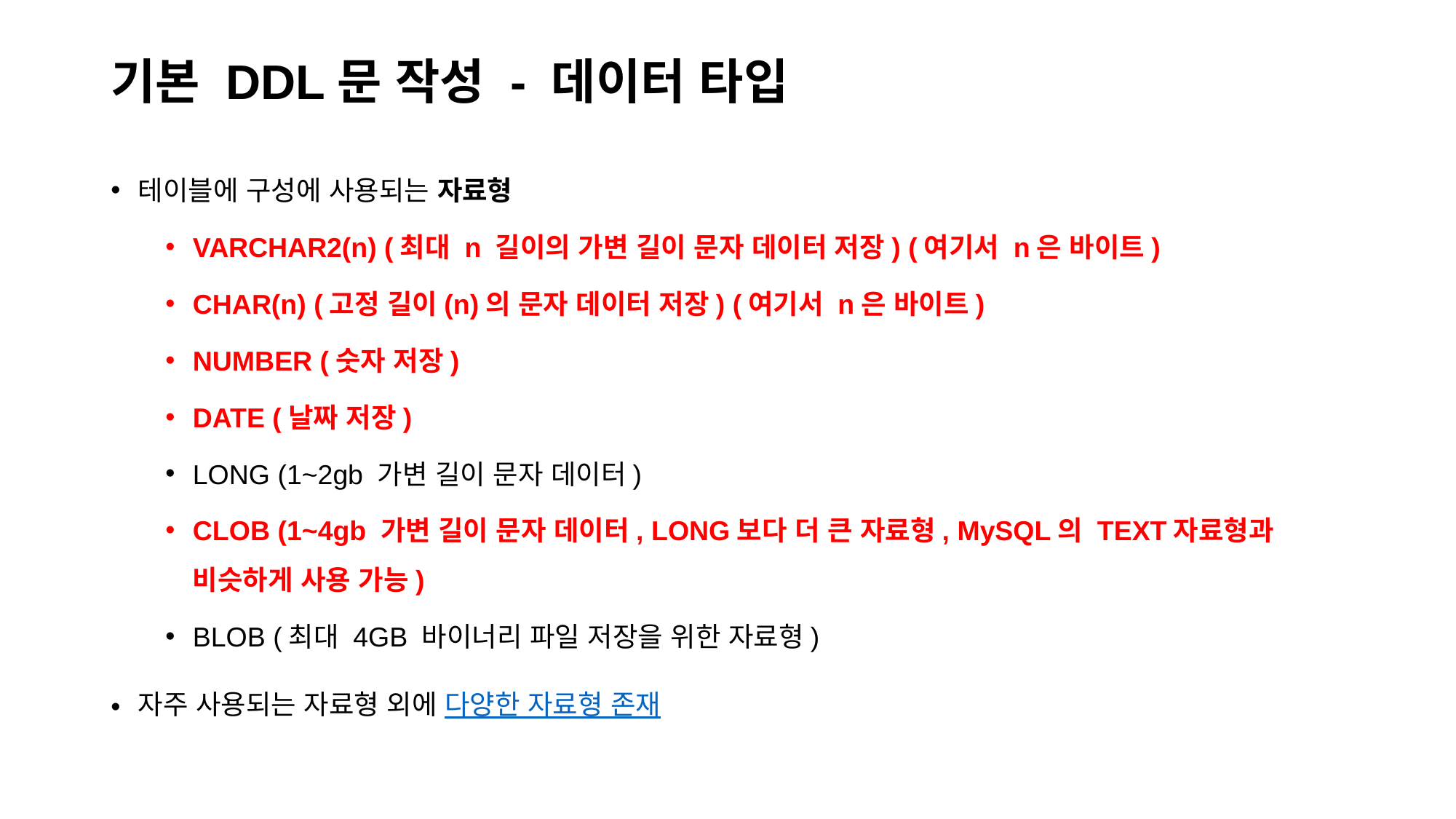

# 기본 DDL문 작성 - 데이터 타입
테이블에 구성에 사용되는 자료형
VARCHAR2(n) (최대 n 길이의 가변 길이 문자 데이터 저장) (여기서 n은 바이트)
CHAR(n) (고정 길이(n)의 문자 데이터 저장) (여기서 n은 바이트)
NUMBER (숫자 저장)
DATE (날짜 저장)
LONG (1~2gb 가변 길이 문자 데이터)
CLOB (1~4gb 가변 길이 문자 데이터, LONG보다 더 큰 자료형, MySQL의 TEXT자료형과 비슷하게 사용 가능)
BLOB (최대 4GB 바이너리 파일 저장을 위한 자료형)
자주 사용되는 자료형 외에 다양한 자료형 존재